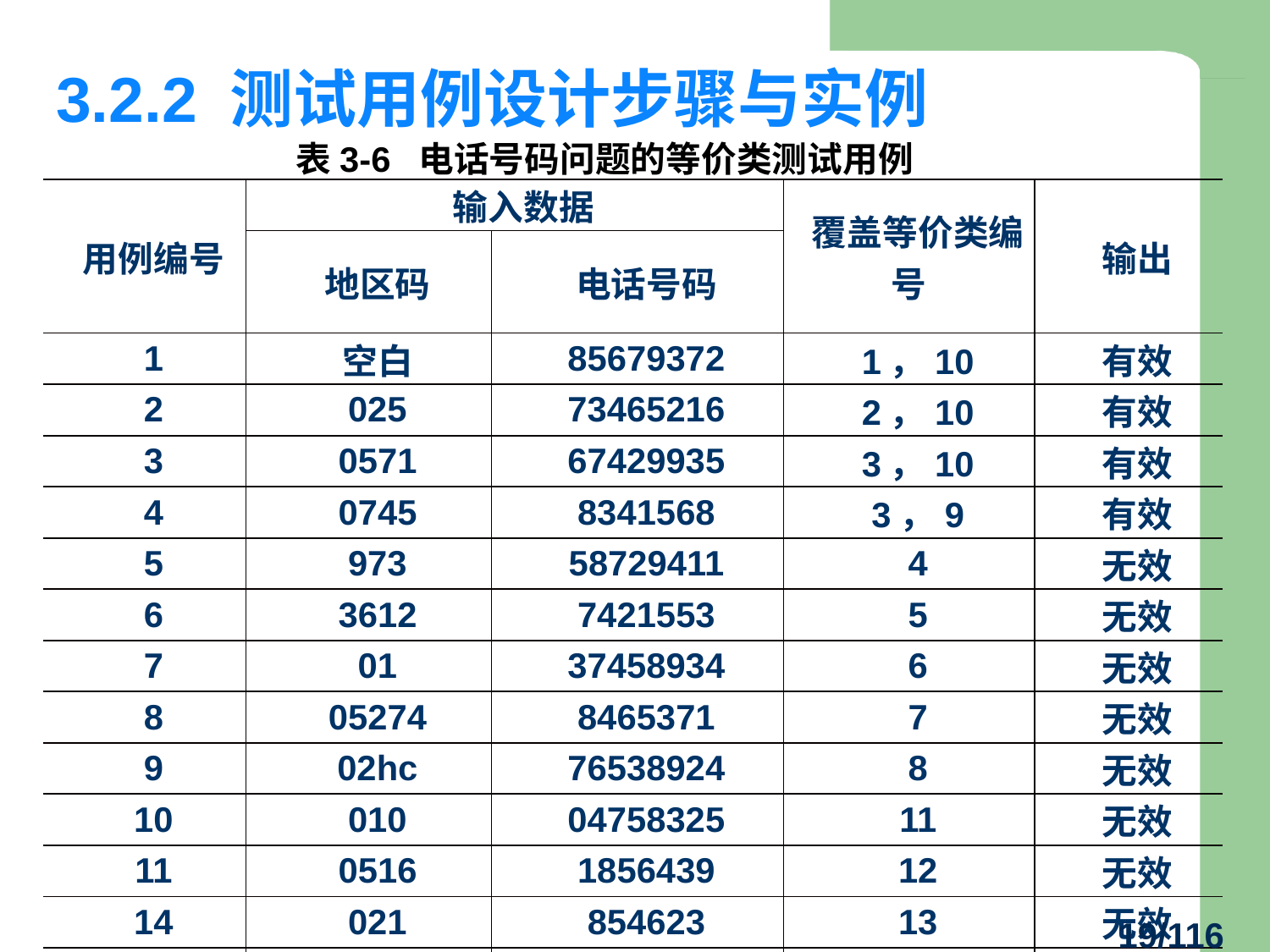

# 3.2.2 测试用例设计步骤与实例
表3-6  电话号码问题的等价类测试用例
| 用例编号 | 输入数据 |  | 覆盖等价类编号 | 输出 |
| --- | --- | --- | --- | --- |
|  | 地区码 | 电话号码 |  |  |
| 1 | 空白 | 85679372 | 1，10 | 有效 |
| 2 | 025 | 73465216 | 2，10 | 有效 |
| 3 | 0571 | 67429935 | 3，10 | 有效 |
| 4 | 0745 | 8341568 | 3，9 | 有效 |
| 5 | 973 | 58729411 | 4 | 无效 |
| 6 | 3612 | 7421553 | 5 | 无效 |
| 7 | 01 | 37458934 | 6 | 无效 |
| 8 | 05274 | 8465371 | 7 | 无效 |
| 9 | 02hc | 76538924 | 8 | 无效 |
| 10 | 010 | 04758325 | 11 | 无效 |
| 11 | 0516 | 1856439 | 12 | 无效 |
| 14 | 021 | 854623 | 13 | 无效 |
| 15 | 0351 | 697676453 | 14 | 无效 |
| 16 | 029 | 8721cd67 | 15 | 无效 |
19/116